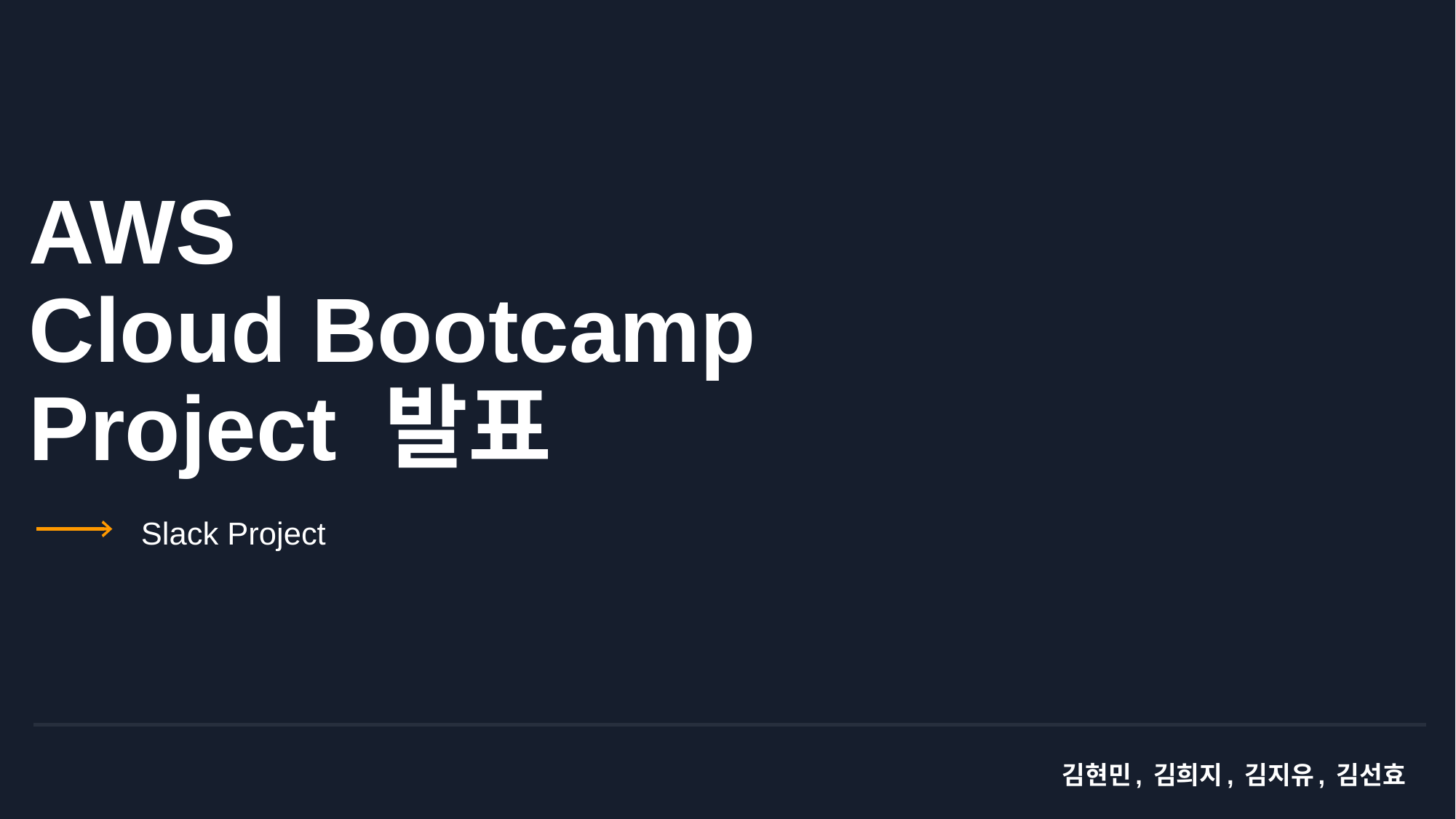

# AWS Cloud Bootcamp Project 발표
Slack Project

© 2023, Amazon Web Services, Inc. or its affiliates. All rights reserved.
김현민, 김희지, 김지유, 김선효